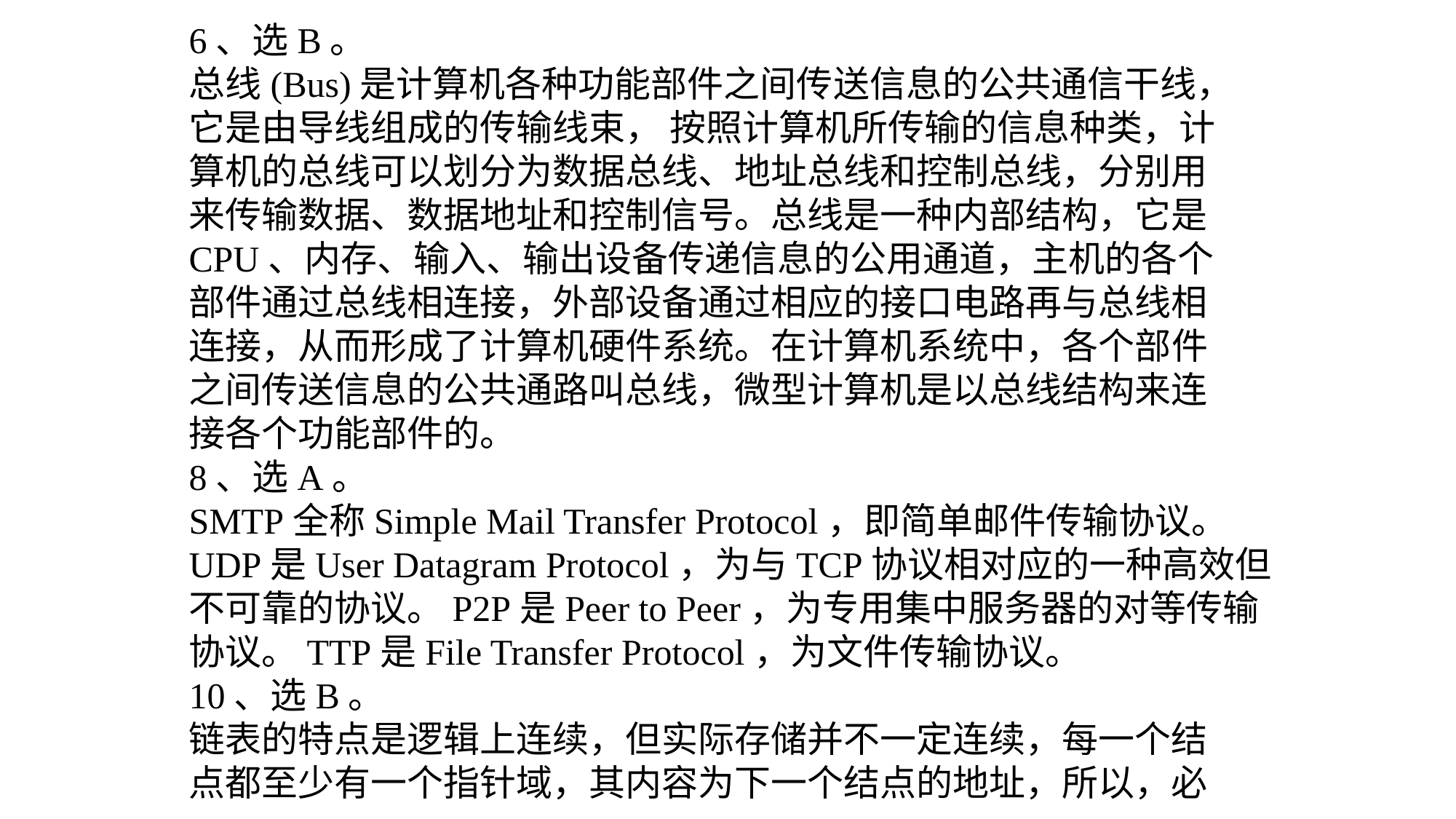

6、选B。
总线(Bus)是计算机各种功能部件之间传送信息的公共通信干线，
它是由导线组成的传输线束， 按照计算机所传输的信息种类，计
算机的总线可以划分为数据总线、地址总线和控制总线，分别用
来传输数据、数据地址和控制信号。总线是一种内部结构，它是
CPU、内存、输入、输出设备传递信息的公用通道，主机的各个
部件通过总线相连接，外部设备通过相应的接口电路再与总线相
连接，从而形成了计算机硬件系统。在计算机系统中，各个部件
之间传送信息的公共通路叫总线，微型计算机是以总线结构来连
接各个功能部件的。
8、选A。
SMTP全称Simple Mail Transfer Protocol，即简单邮件传输协议。
UDP是User Datagram Protocol，为与TCP协议相对应的一种高效但
不可靠的协议。P2P是Peer to Peer，为专用集中服务器的对等传输
协议。TTP是File Transfer Protocol，为文件传输协议。
10、选B。
链表的特点是逻辑上连续，但实际存储并不一定连续，每一个结
点都至少有一个指针域，其内容为下一个结点的地址，所以，必